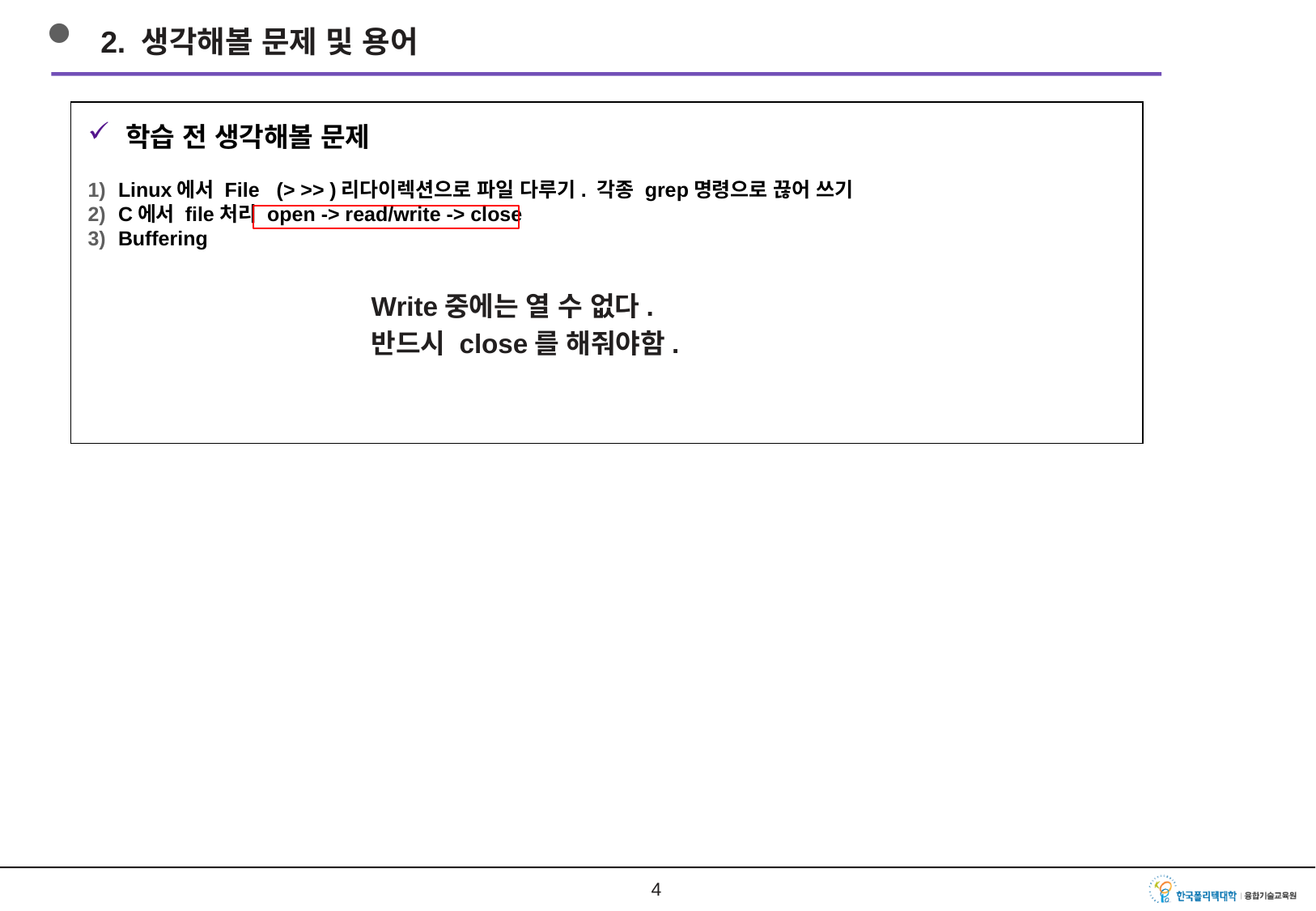

2. 생각해볼 문제 및 용어
학습 전 생각해볼 문제

Linux에서 File   (> >> )리다이렉션으로 파일 다루기. 각종 grep명령으로 끊어 쓰기
C에서 file처리 open -> read/write -> close
Buffering

Write중에는 열 수 없다.
반드시 close를 해줘야함.
4